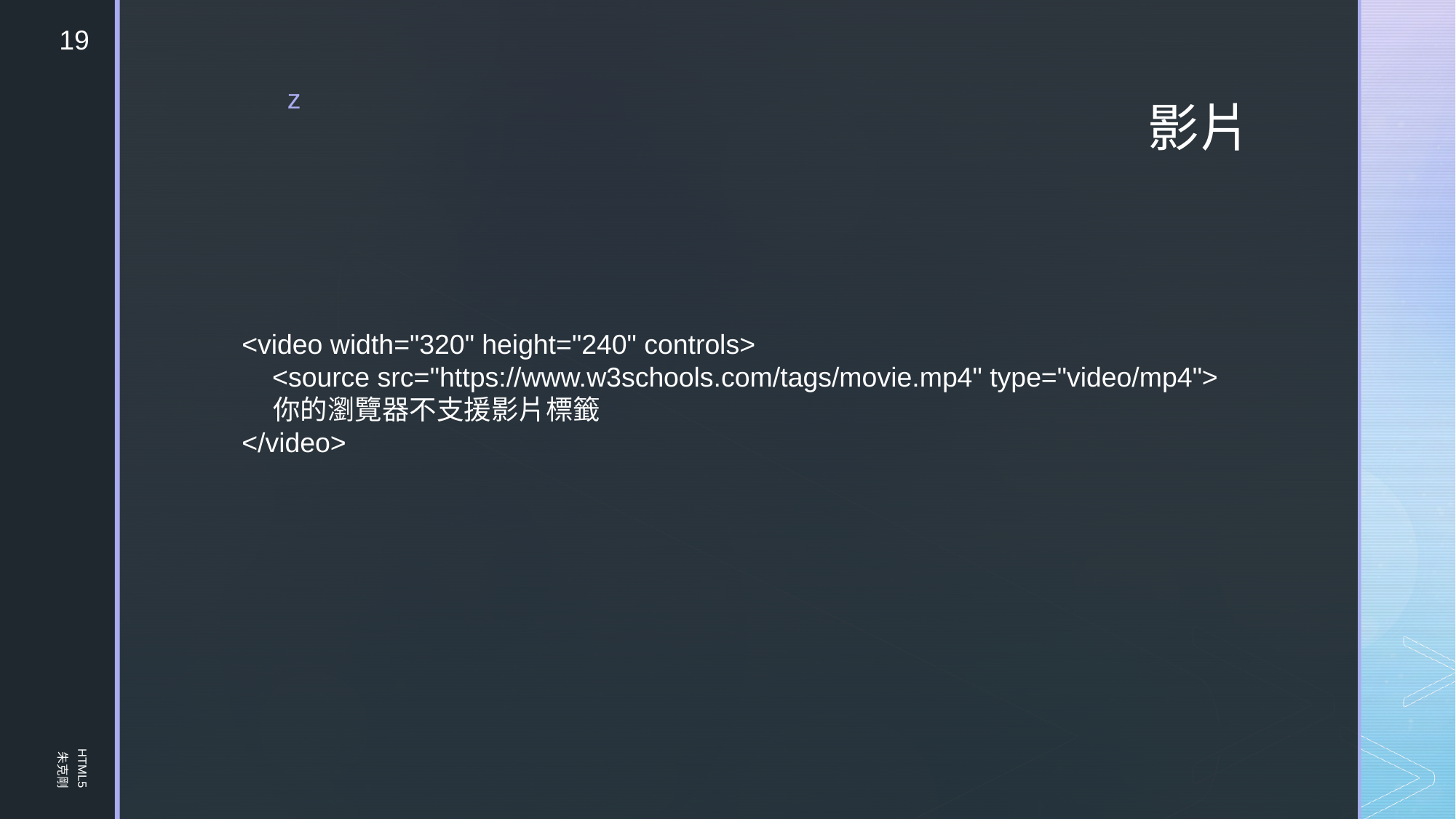

19
# 影片
<video width="320" height="240" controls>
    <source src="https://www.w3schools.com/tags/movie.mp4" type="video/mp4">
    你的瀏覽器不支援影片標籤
</video>
HTML5
朱克剛